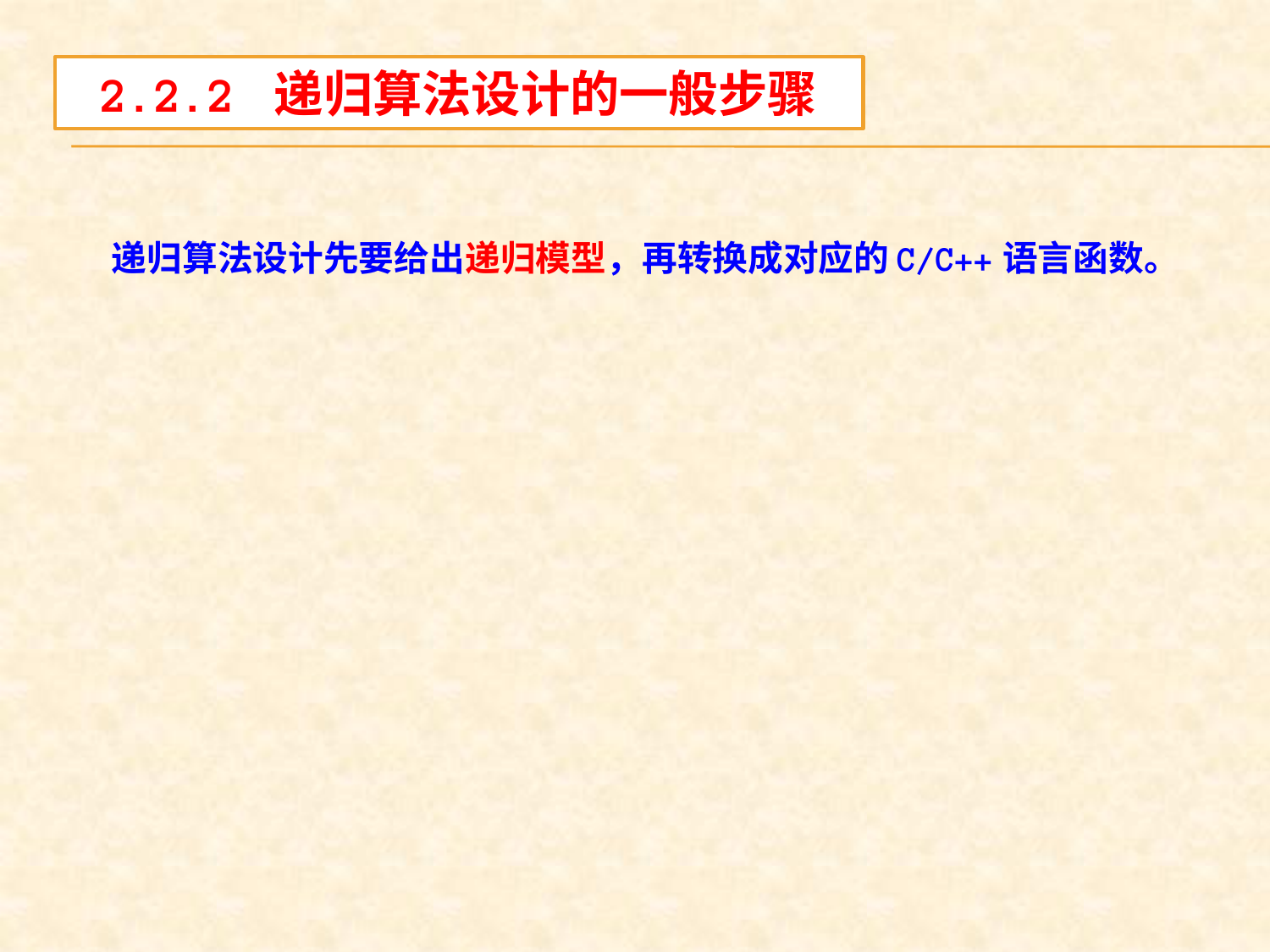

2.2.2 递归算法设计的一般步骤
递归算法设计先要给出递归模型，再转换成对应的C/C++语言函数。